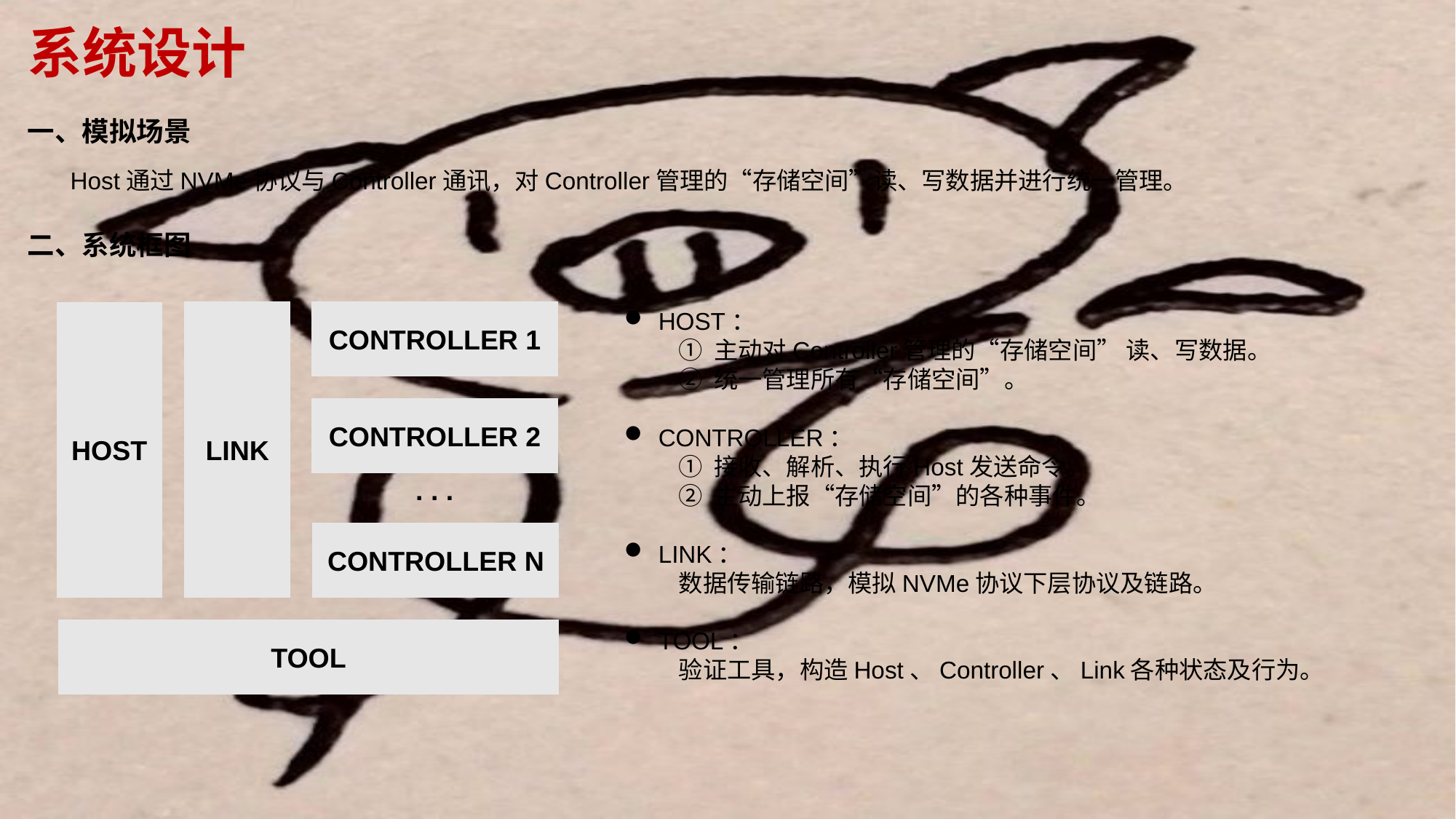

系统设计
一、模拟场景
Host通过NVMe协议与Controller通讯，对Controller管理的“存储空间”读、写数据并进行统一管理。
二、系统框图
HOST：
① 主动对Controller管理的“存储空间” 读、写数据。
② 统一管理所有“存储空间”。

CONTROLLER：
① 接收、解析、执行Host发送命令。
② 主动上报“存储空间”的各种事件。

LINK：
数据传输链路，模拟NVMe协议下层协议及链路。

TOOL：
验证工具，构造Host、Controller、Link各种状态及行为。
LINK
CONTROLLER 1
HOST
CONTROLLER 2
. . .
CONTROLLER N
TOOL